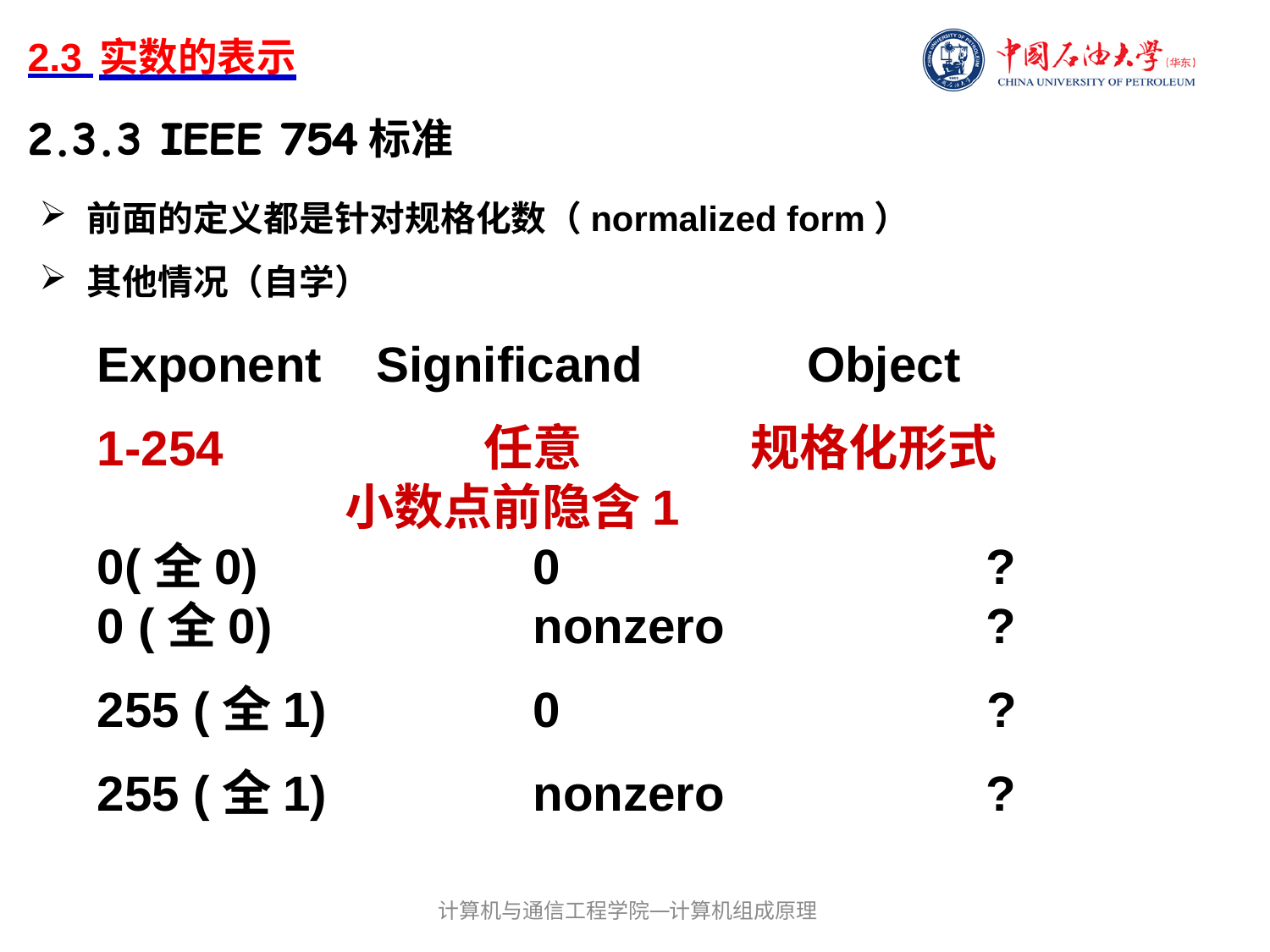

# 2.3 实数的表示
2.3.3 IEEE 754标准
前面的定义都是针对规格化数（normalized form）
其他情况（自学）
Exponent    Significand            Object
1-254                  任意               规格化形式
                     小数点前隐含1
0(全0)                    0                               ?
0 (全0)                   nonzero                   ?
255 (全1)               0                               ?
255 (全1)               nonzero                   ?
59

计算机与通信工程学院—计算机组成原理